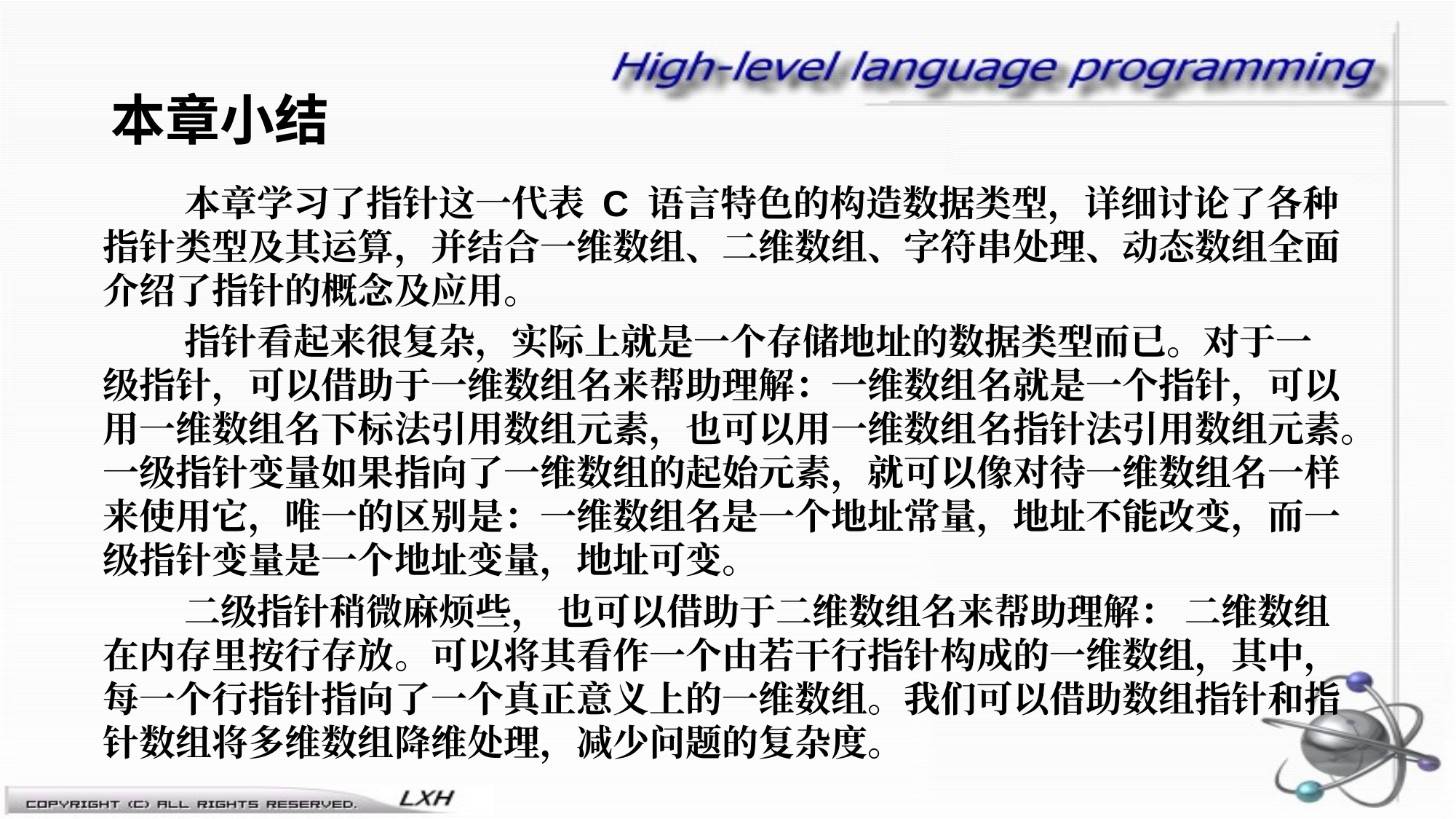

本章小结
本章学习了指针这一代表 C 语言特色的构造数据类型，详细讨论了各种指针类型及其运算，并结合一维数组、二维数组、字符串处理、动态数组全面介绍了指针的概念及应用。
指针看起来很复杂，实际上就是一个存储地址的数据类型而已。对于一级指针，可以借助于一维数组名来帮助理解：一维数组名就是一个指针，可以用一维数组名下标法引用数组元素，也可以用一维数组名指针法引用数组元素。一级指针变量如果指向了一维数组的起始元素，就可以像对待一维数组名一样来使用它，唯一的区别是：一维数组名是一个地址常量，地址不能改变，而一级指针变量是一个地址变量，地址可变。
二级指针稍微麻烦些， 也可以借助于二维数组名来帮助理解： 二维数组在内存里按行存放。可以将其看作一个由若干行指针构成的一维数组，其中，每一个行指针指向了一个真正意义上的一维数组。我们可以借助数组指针和指针数组将多维数组降维处理，减少问题的复杂度。